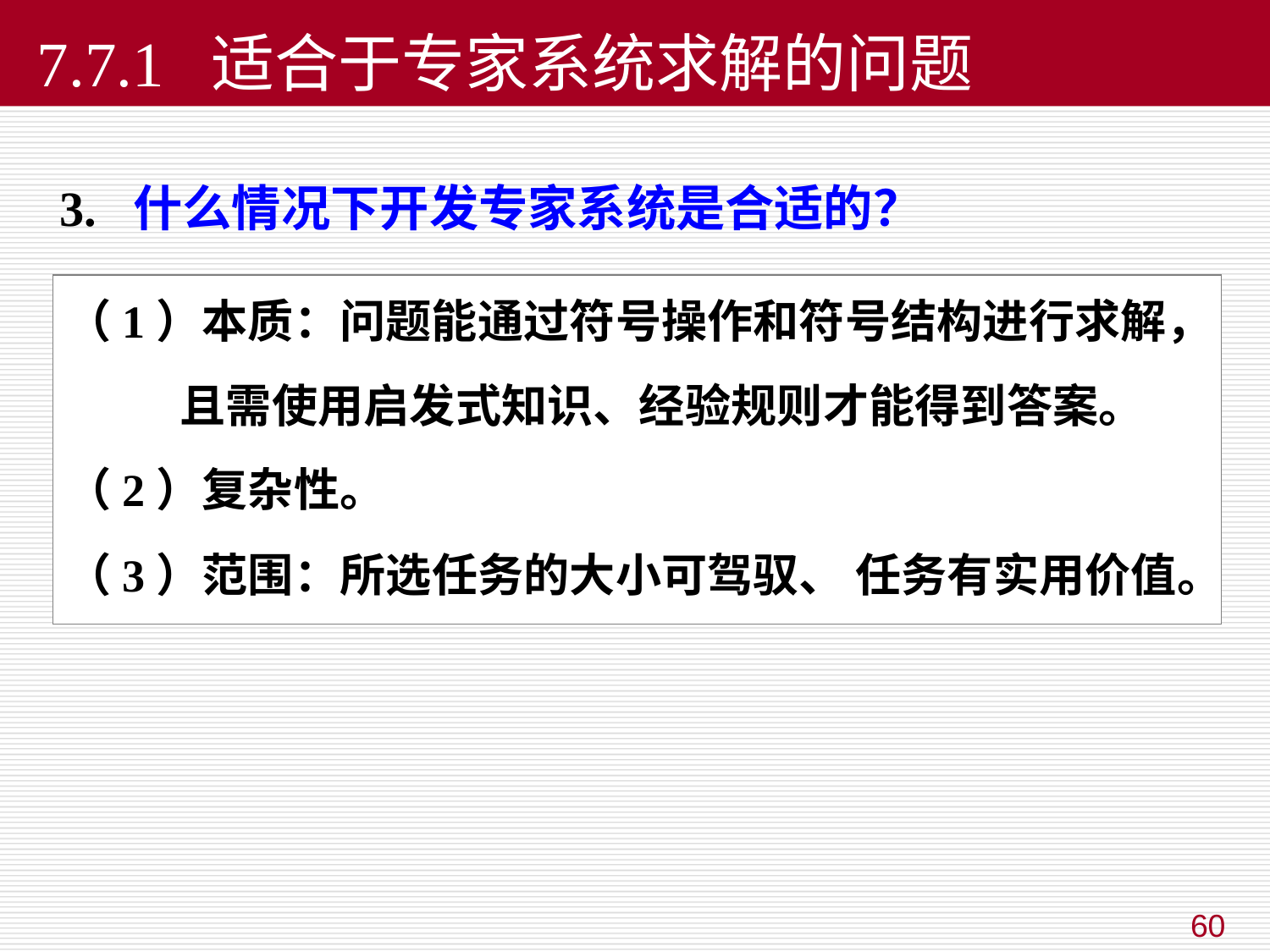

# 7.7.1  适合于专家系统求解的问题
 3.  什么情况下开发专家系统是合适的？
（1）本质：问题能通过符号操作和符号结构进行求解，
          且需使用启发式知识、经验规则才能得到答案。
（2）复杂性。
（3）范围：所选任务的大小可驾驭、 任务有实用价值。
60